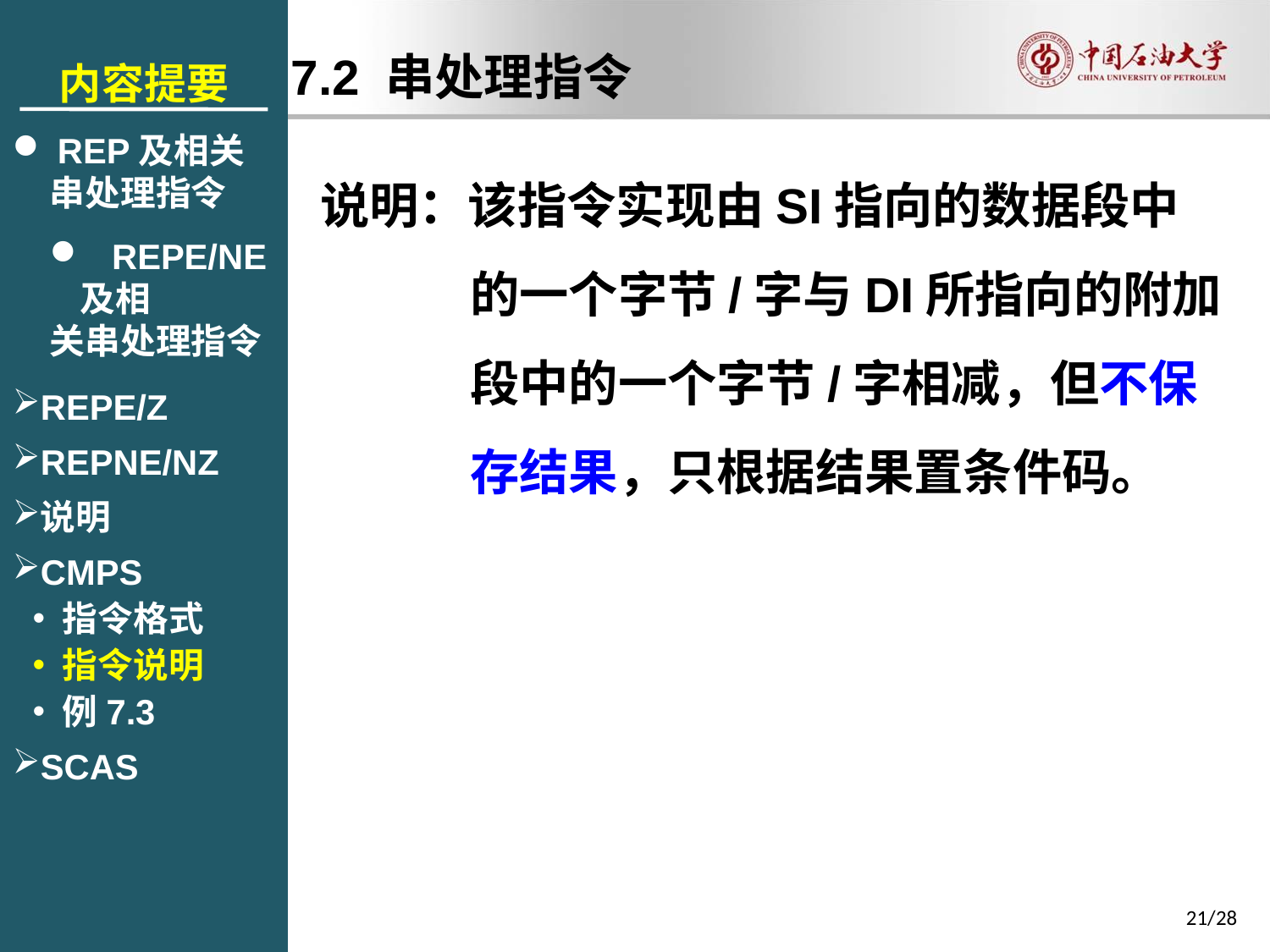

内容提要
 REP及相关
串处理指令
 REPE/NE及相
关串处理指令
REPE/Z
REPNE/NZ
说明
CMPS
指令格式
指令说明
例7.3
SCAS
7.2 串处理指令
说明：该指令实现由SI指向的数据段中的一个字节/字与DI所指向的附加段中的一个字节/字相减，但不保存结果，只根据结果置条件码。
21/28